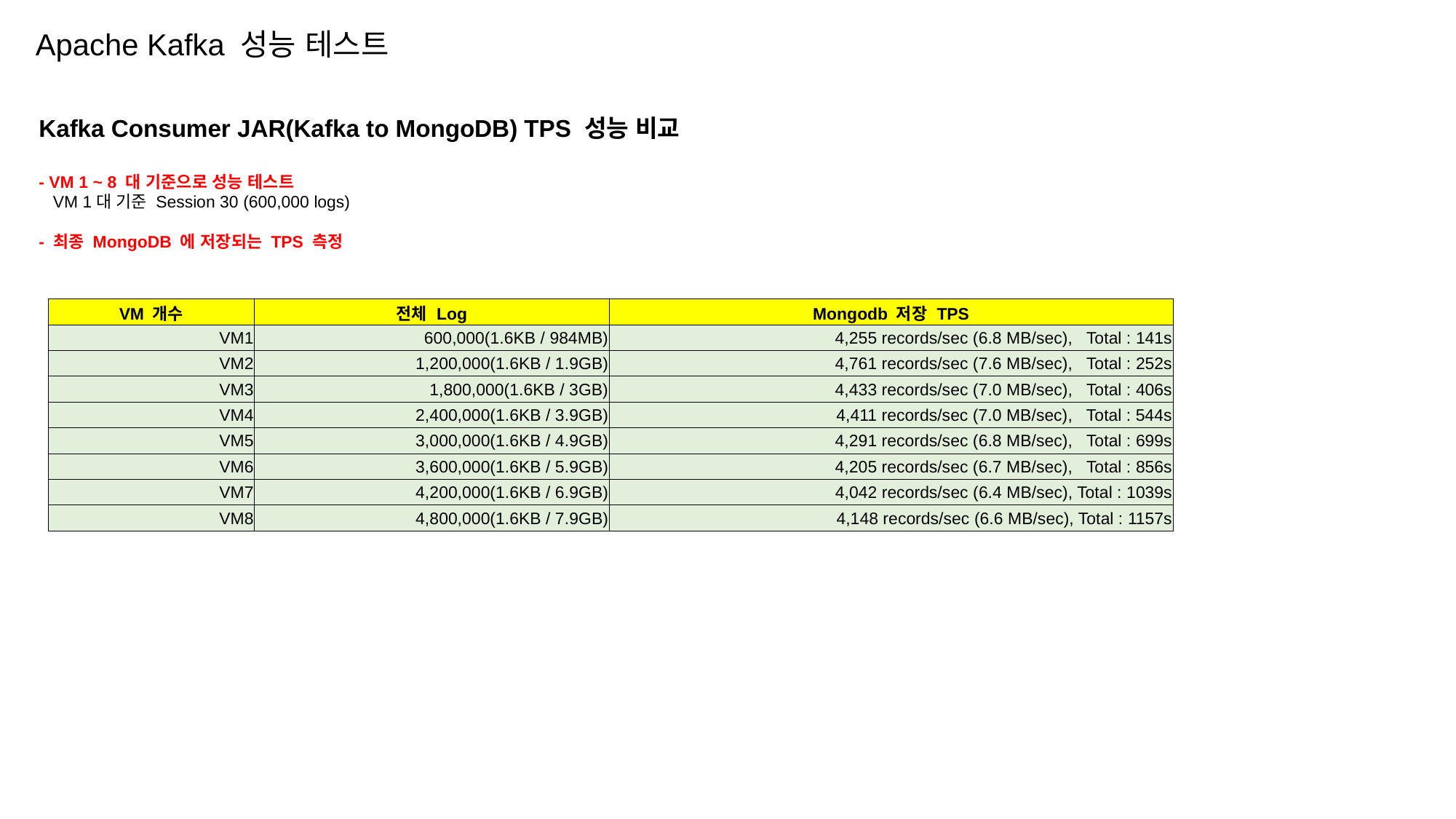

Apache Kafka 성능 테스트
Kafka Consumer JAR(Kafka to MongoDB) TPS 성능 비교

- VM 1 ~ 8 대 기준으로 성능 테스트
   VM 1대 기준 Session 30 (600,000 logs)

- 최종 MongoDB 에 저장되는 TPS 측정
| VM 개수 | 전체 Log | Mongodb 저장 TPS |
| --- | --- | --- |
| VM1 | 600,000(1.6KB / 984MB) | 4,255 records/sec (6.8 MB/sec), Total : 141s |
| VM2 | 1,200,000(1.6KB / 1.9GB) | 4,761 records/sec (7.6 MB/sec), Total : 252s |
| VM3 | 1,800,000(1.6KB / 3GB) | 4,433 records/sec (7.0 MB/sec), Total : 406s |
| VM4 | 2,400,000(1.6KB / 3.9GB) | 4,411 records/sec (7.0 MB/sec), Total : 544s |
| VM5 | 3,000,000(1.6KB / 4.9GB) | 4,291 records/sec (6.8 MB/sec), Total : 699s |
| VM6 | 3,600,000(1.6KB / 5.9GB) | 4,205 records/sec (6.7 MB/sec), Total : 856s |
| VM7 | 4,200,000(1.6KB / 6.9GB) | 4,042 records/sec (6.4 MB/sec), Total : 1039s |
| VM8 | 4,800,000(1.6KB / 7.9GB) | 4,148 records/sec (6.6 MB/sec), Total : 1157s |